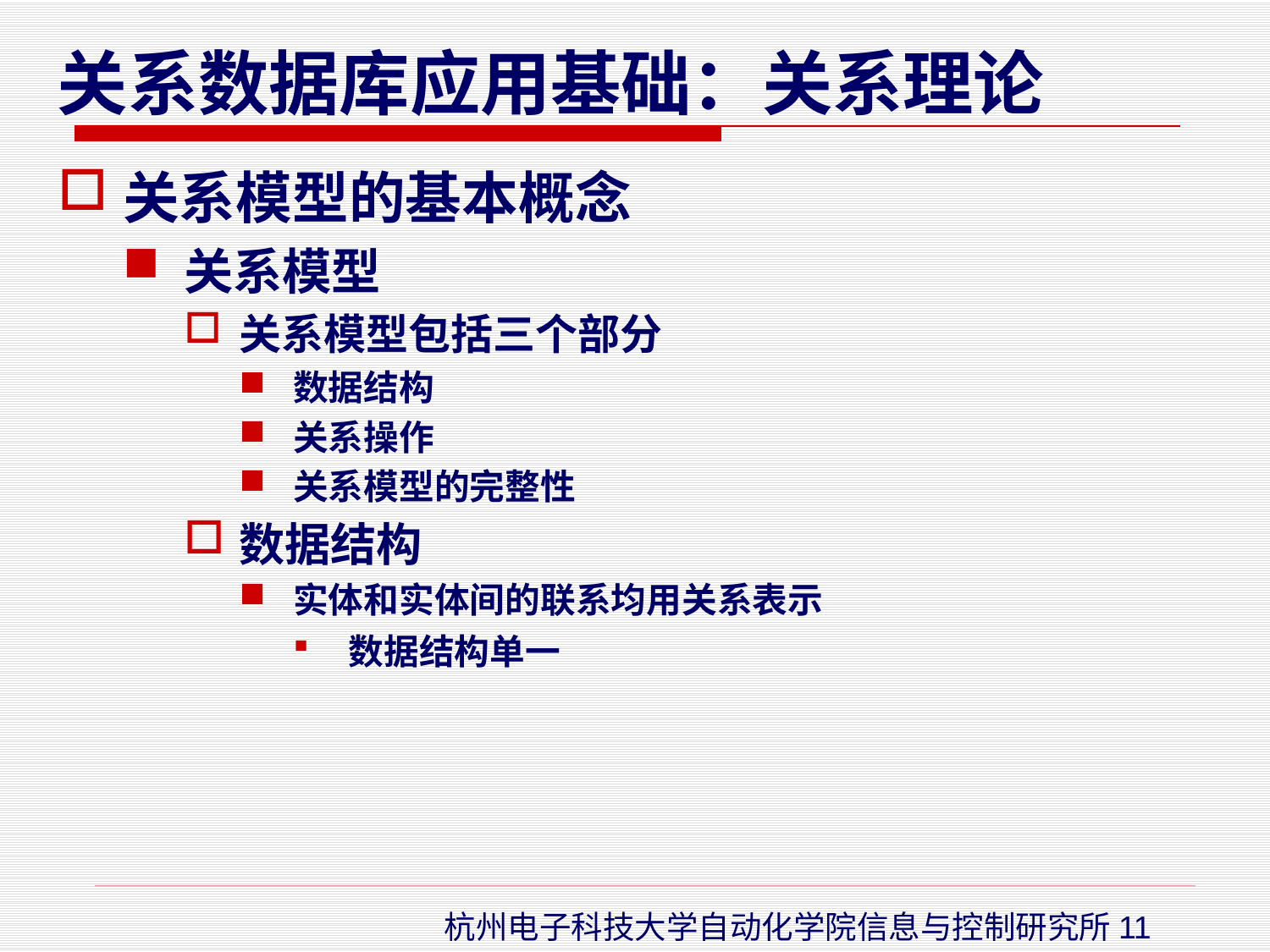

关系模型的基本概念
关系模型
关系模型包括三个部分
数据结构
关系操作
关系模型的完整性
数据结构
实体和实体间的联系均用关系表示
数据结构单一